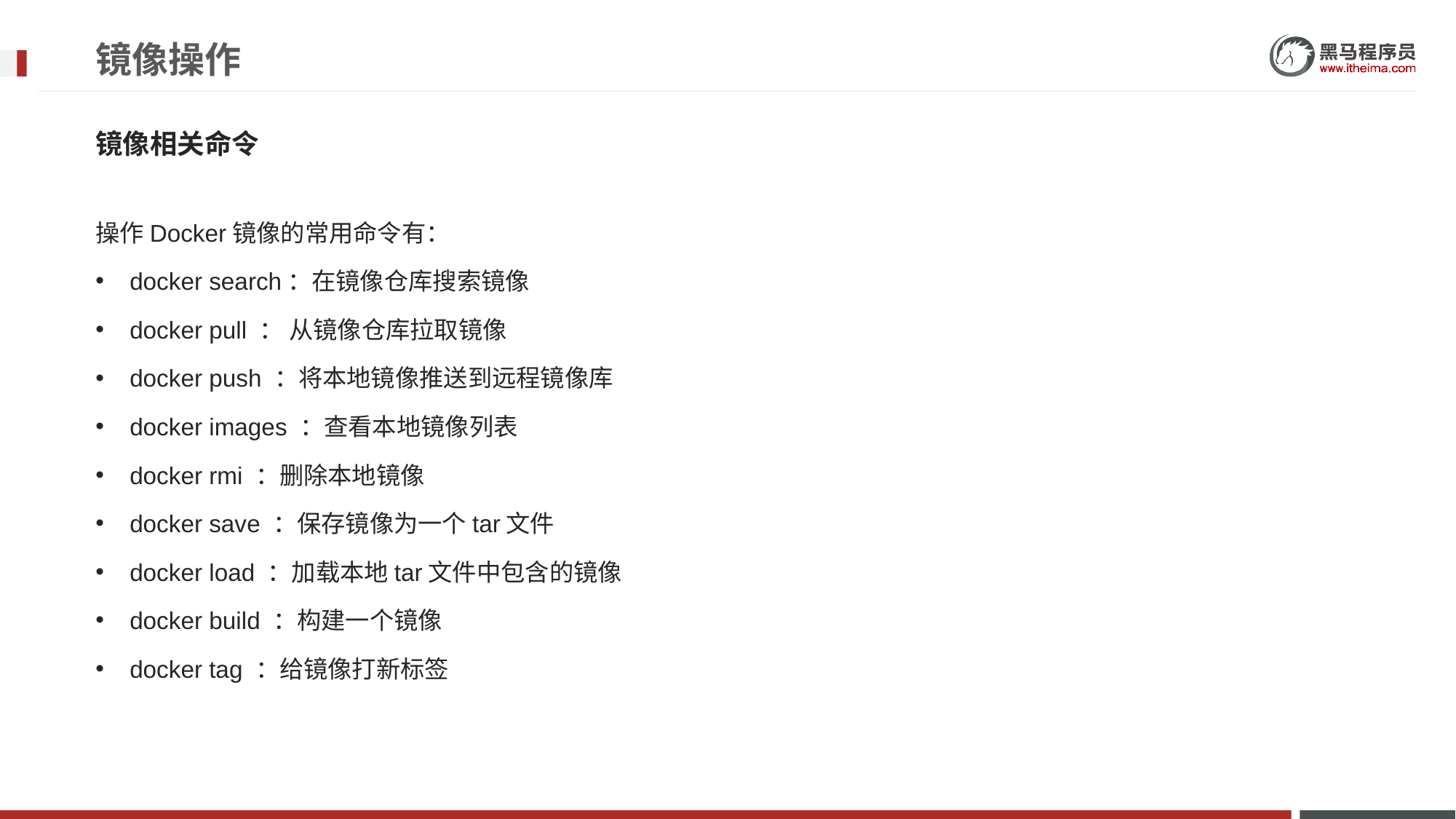

# 镜像操作
镜像相关命令
操作Docker镜像的常用命令有：
docker search：在镜像仓库搜索镜像
docker pull ： 从镜像仓库拉取镜像
docker push ：将本地镜像推送到远程镜像库
docker images ：查看本地镜像列表
docker rmi ：删除本地镜像
docker save ：保存镜像为一个tar文件
docker load ：加载本地tar文件中包含的镜像
docker build ：构建一个镜像
docker tag ：给镜像打新标签